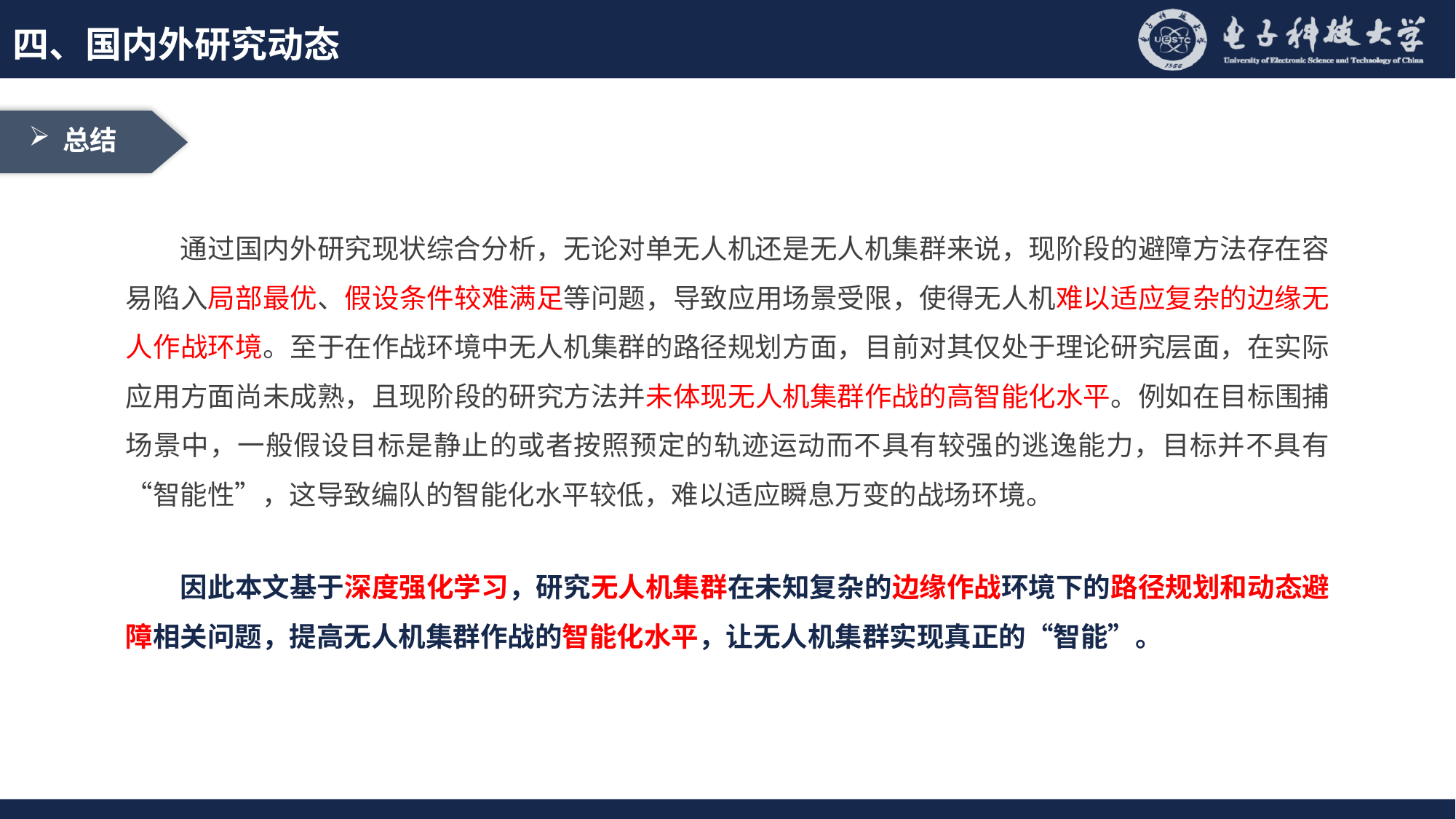

四、国内外研究动态

总结
通过国内外研究现状综合分析，无论对单无人机还是无人机集群来说，现阶段的避障方法存在容易陷入局部最优、假设条件较难满足等问题，导致应用场景受限，使得无人机难以适应复杂的边缘无人作战环境。至于在作战环境中无人机集群的路径规划方面，目前对其仅处于理论研究层面，在实际应用方面尚未成熟，且现阶段的研究方法并未体现无人机集群作战的高智能化水平。例如在目标围捕场景中，一般假设目标是静止的或者按照预定的轨迹运动而不具有较强的逃逸能力，目标并不具有“智能性”，这导致编队的智能化水平较低，难以适应瞬息万变的战场环境。

因此本文基于深度强化学习，研究无人机集群在未知复杂的边缘作战环境下的路径规划和动态避障相关问题，提高无人机集群作战的智能化水平，让无人机集群实现真正的“智能”。